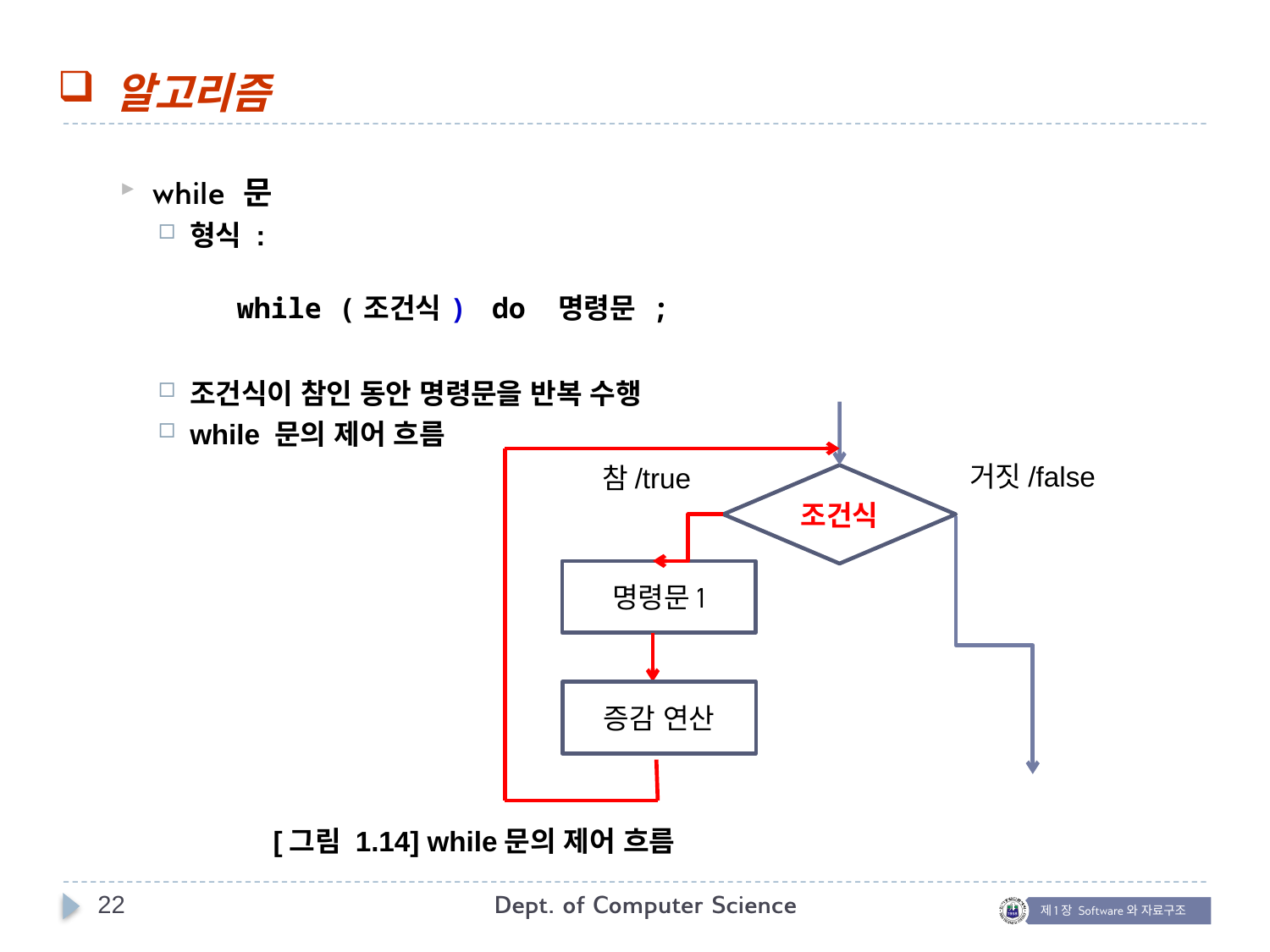

알고리즘
while 문
형식 :

조건식이 참인 동안 명령문을 반복 수행
while 문의 제어 흐름

| while (조건식)  do  명령문 ; |
| --- |

거짓/false
참/true

조건식
명령문1
증감 연산
[그림 1.14] while문의 제어 흐름
22
Dept. of Computer Science